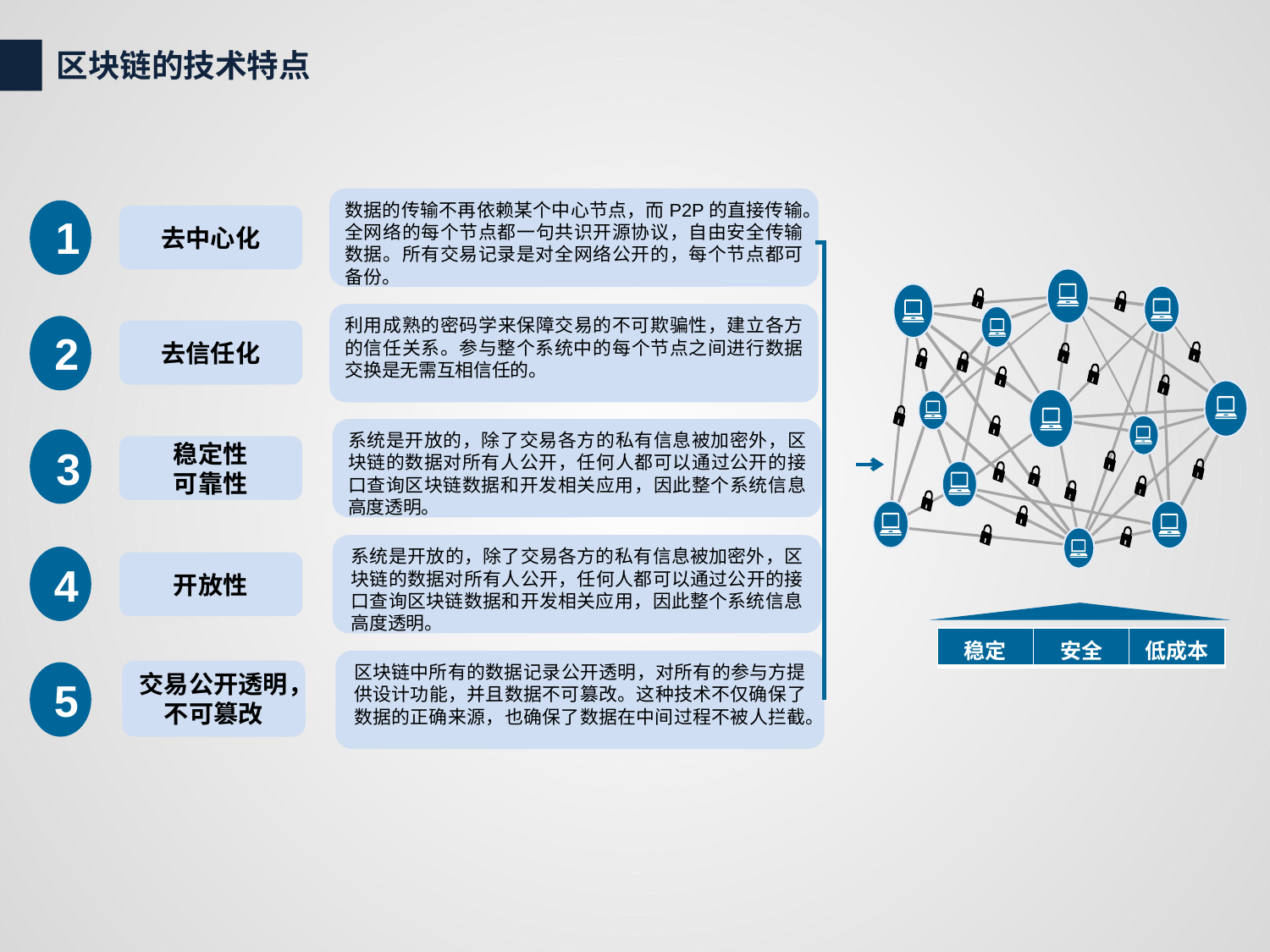

区块链的技术特点

数据的传输不再依赖某个中心节点，而P2P的直接传输。全网络的每个节点都一句共识开源协议，自由安全传输数据。所有交易记录是对全网络公开的，每个节点都可备份。

1
去中心化

利用成熟的密码学来保障交易的不可欺骗性，建立各方的信任关系。参与整个系统中的每个节点之间进行数据交换是无需互相信任的。

2
去信任化

系统是开放的，除了交易各方的私有信息被加密外，区块链的数据对所有人公开，任何人都可以通过公开的接口查询区块链数据和开发相关应用，因此整个系统信息高度透明。

3
稳定性
可靠性

系统是开放的，除了交易各方的私有信息被加密外，区块链的数据对所有人公开，任何人都可以通过公开的接口查询区块链数据和开发相关应用，因此整个系统信息高度透明。
数

4
开放性

区块链中所有的数据记录公开透明，对所有的参与方提供设计功能，并且数据不可篡改。这种技术不仅确保了数据的正确来源，也确保了数据在中间过程不被人拦截。
交易公开透明，不可篡改
数

5

| 稳定 | 安全 | 低成本 |
| --- | --- | --- |